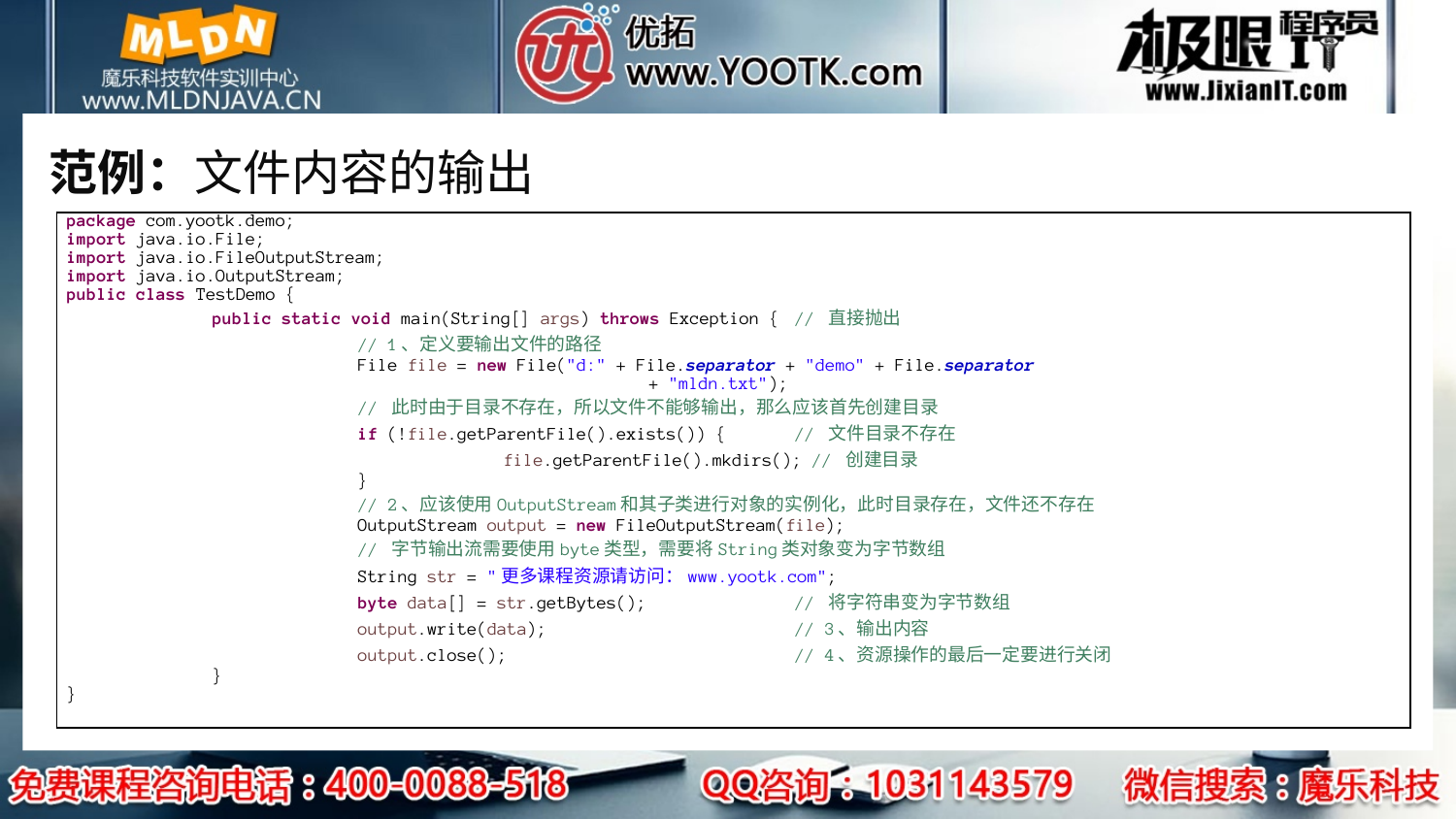

# 范例：文件内容的输出
| package com.yootk.demo; import java.io.File; import java.io.FileOutputStream; import java.io.OutputStream; public class TestDemo { public static void main(String[] args) throws Exception { // 直接抛出 // 1、定义要输出文件的路径 File file = new File("d:" + File.separator + "demo" + File.separator + "mldn.txt"); // 此时由于目录不存在，所以文件不能够输出，那么应该首先创建目录 if (!file.getParentFile().exists()) { // 文件目录不存在 file.getParentFile().mkdirs(); // 创建目录 } // 2、应该使用OutputStream和其子类进行对象的实例化，此时目录存在，文件还不存在 OutputStream output = new FileOutputStream(file); // 字节输出流需要使用byte类型，需要将String类对象变为字节数组 String str = "更多课程资源请访问：www.yootk.com"; byte data[] = str.getBytes(); // 将字符串变为字节数组 output.write(data); // 3、输出内容 output.close(); // 4、资源操作的最后一定要进行关闭 } } |
| --- |